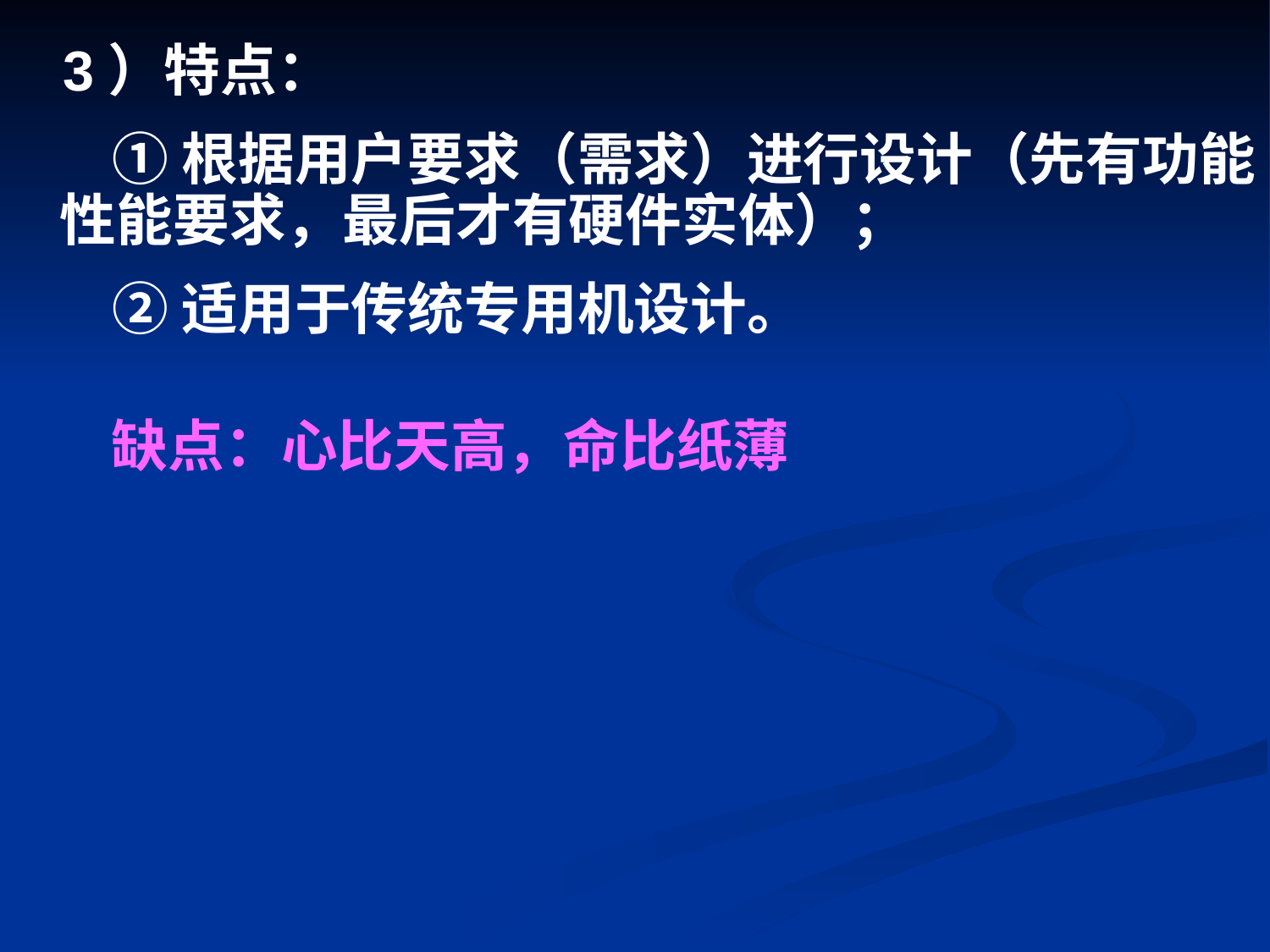

3）特点：
     ①根据用户要求（需求）进行设计（先有功能  性能要求，最后才有硬件实体）；
     ②适用于传统专用机设计。

    缺点：心比天高，命比纸薄
38